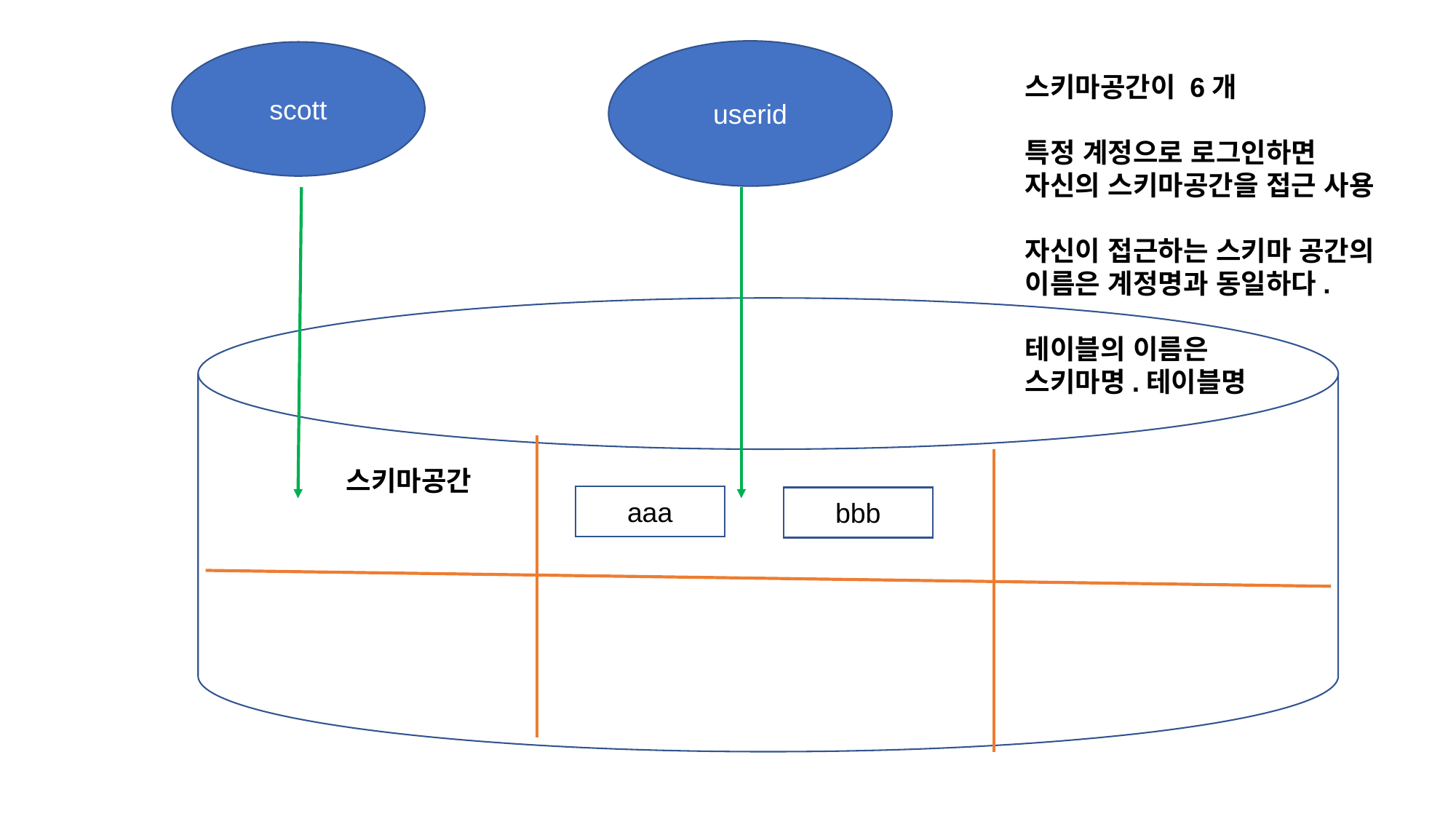

userid
scott
스키마공간이 6개

특정 계정으로 로그인하면
자신의 스키마공간을 접근 사용

자신이 접근하는 스키마 공간의
이름은 계정명과 동일하다.

테이블의 이름은
스키마명.테이블명

스키마공간
aaa
bbb